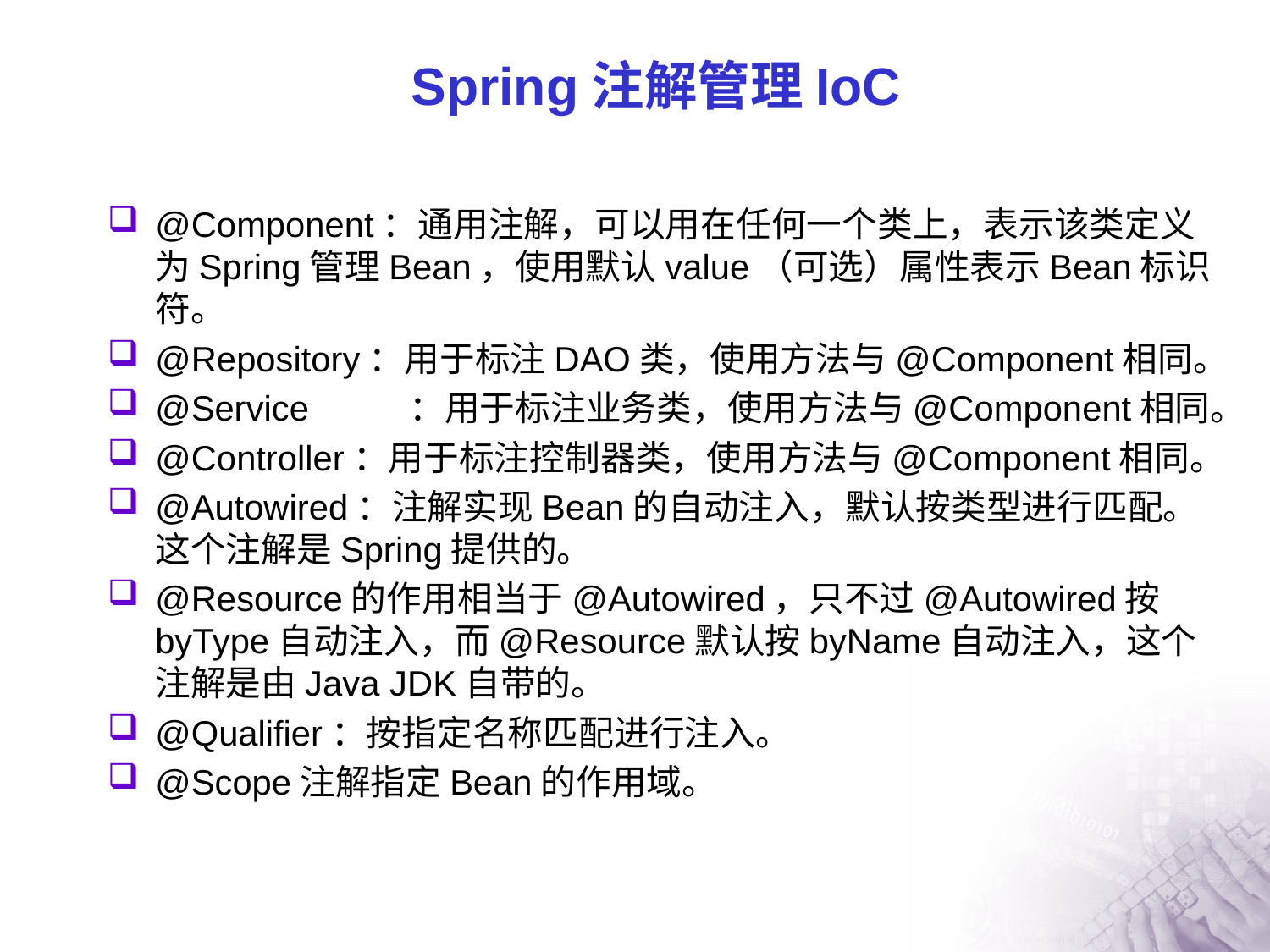

# Spring注解管理IoC
@Component：通用注解，可以用在任何一个类上，表示该类定义为Spring管理Bean，使用默认value（可选）属性表示Bean标识符。
@Repository：用于标注DAO类，使用方法与@Component相同。
@Service	：用于标注业务类，使用方法与@Component相同。
@Controller：用于标注控制器类，使用方法与@Component相同。
@Autowired：注解实现Bean的自动注入，默认按类型进行匹配。这个注解是Spring提供的。
@Resource的作用相当于@Autowired，只不过@Autowired按byType自动注入，而@Resource默认按byName自动注入，这个注解是由Java JDK自带的。
@Qualifier：按指定名称匹配进行注入。
@Scope注解指定Bean的作用域。